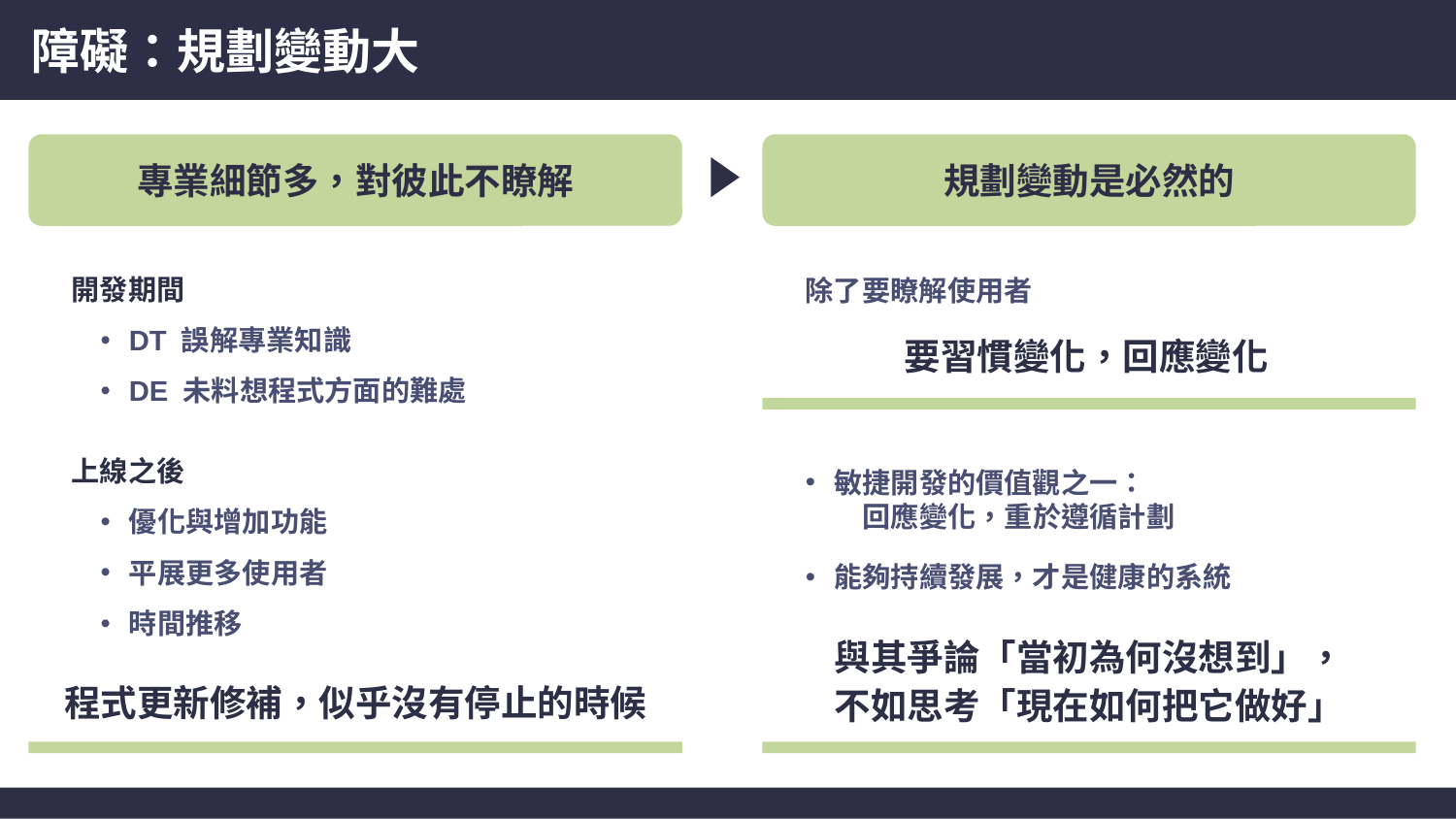

障礙：規劃變動大

規劃變動是必然的

專業細節多，對彼此不瞭解
開發期間
DT 誤解專業知識
DE 未料想程式方面的難處

上線之後
優化與增加功能
平展更多使用者
時間推移
除了要瞭解使用者

要習慣變化，回應變化

敏捷開發的價值觀之一：
回應變化，重於遵循計劃

能夠持續發展，才是健康的系統
與其爭論「當初為何沒想到」，

不如思考「現在如何把它做好」

程式更新修補，似乎沒有停止的時候